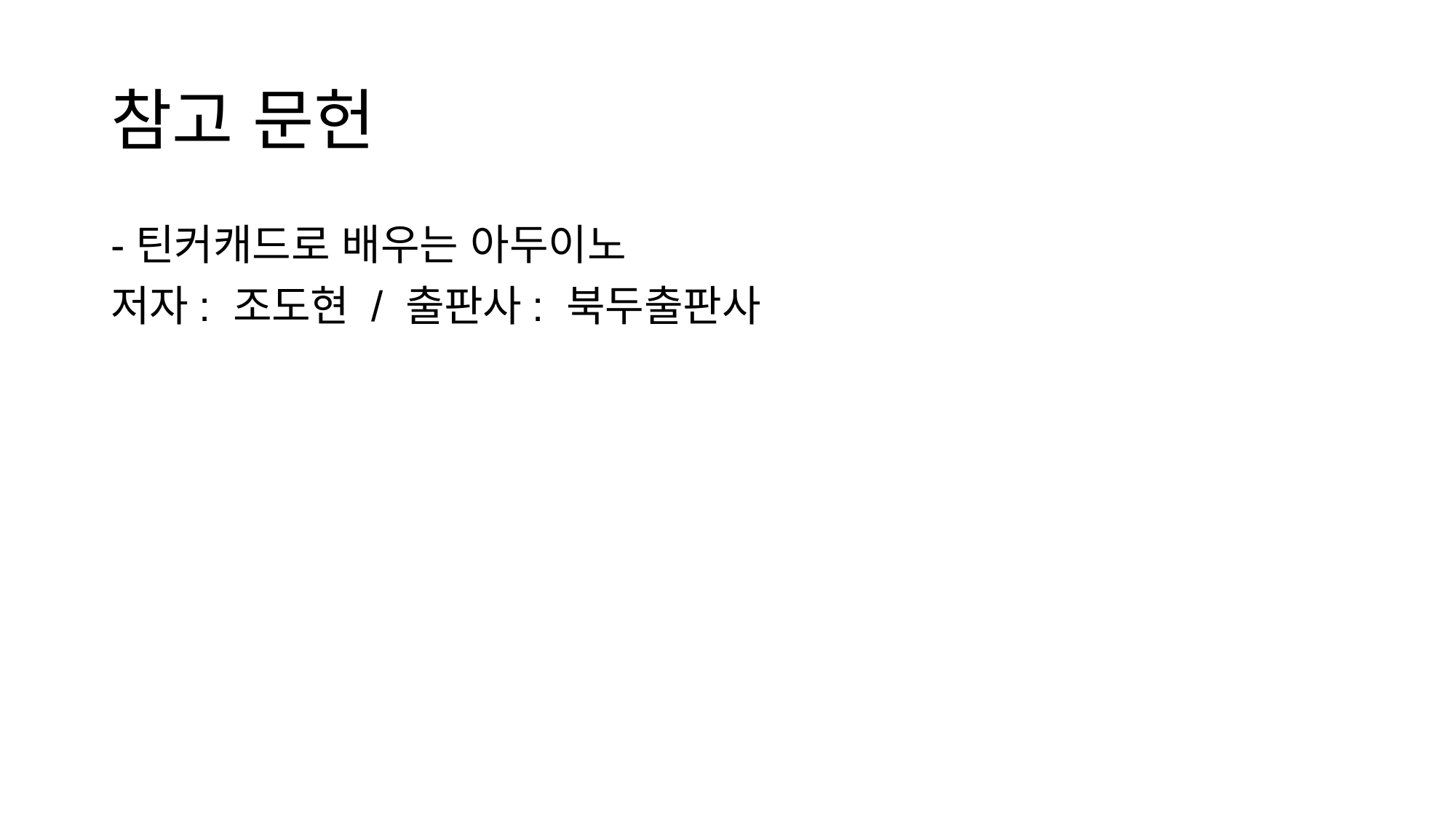

# 참고 문헌
-틴커캐드로 배우는 아두이노
저자: 조도현 / 출판사: 북두출판사